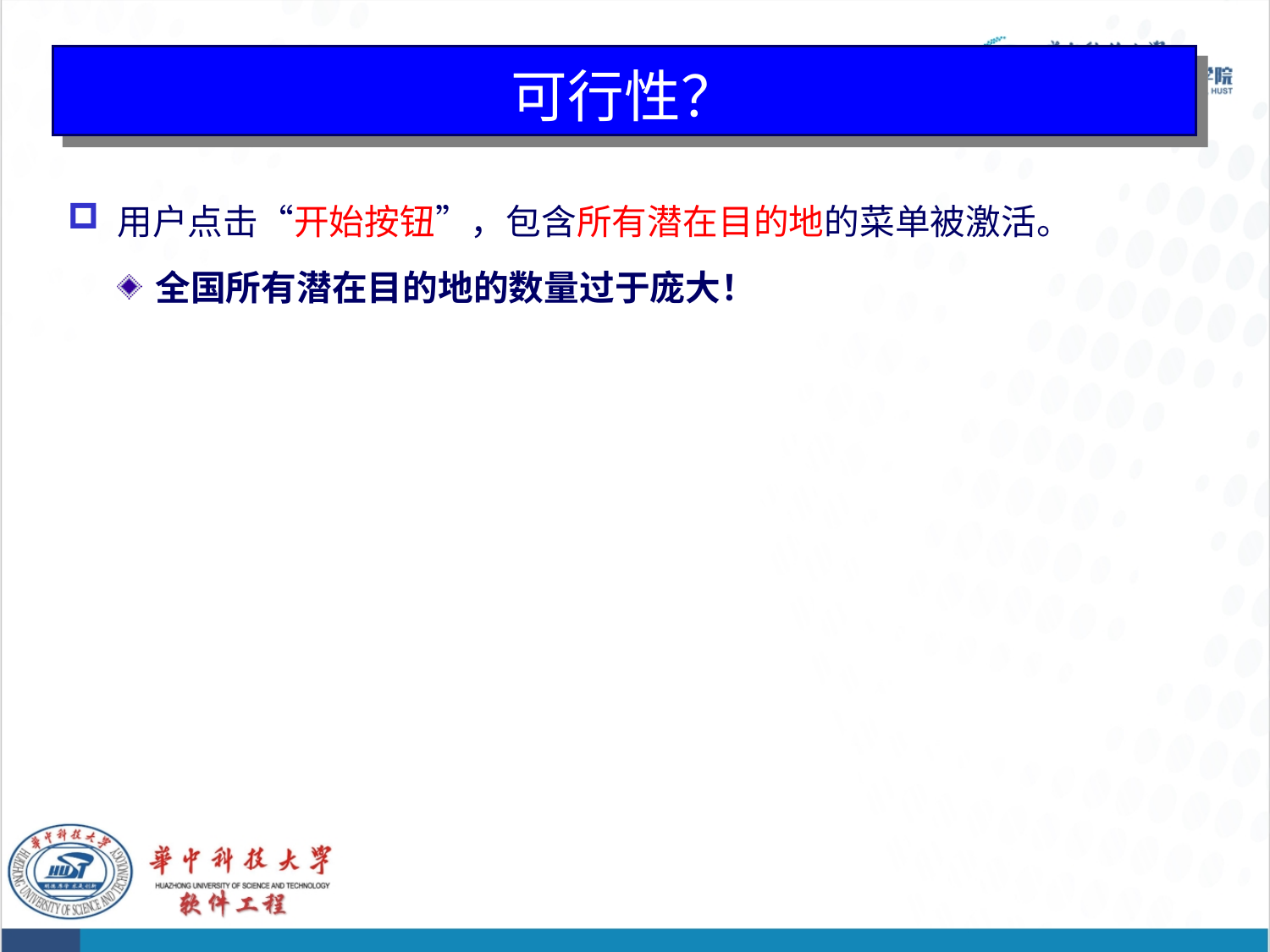

# 可行性？
用户点击“开始按钮”，包含所有潜在目的地的菜单被激活。
全国所有潜在目的地的数量过于庞大！